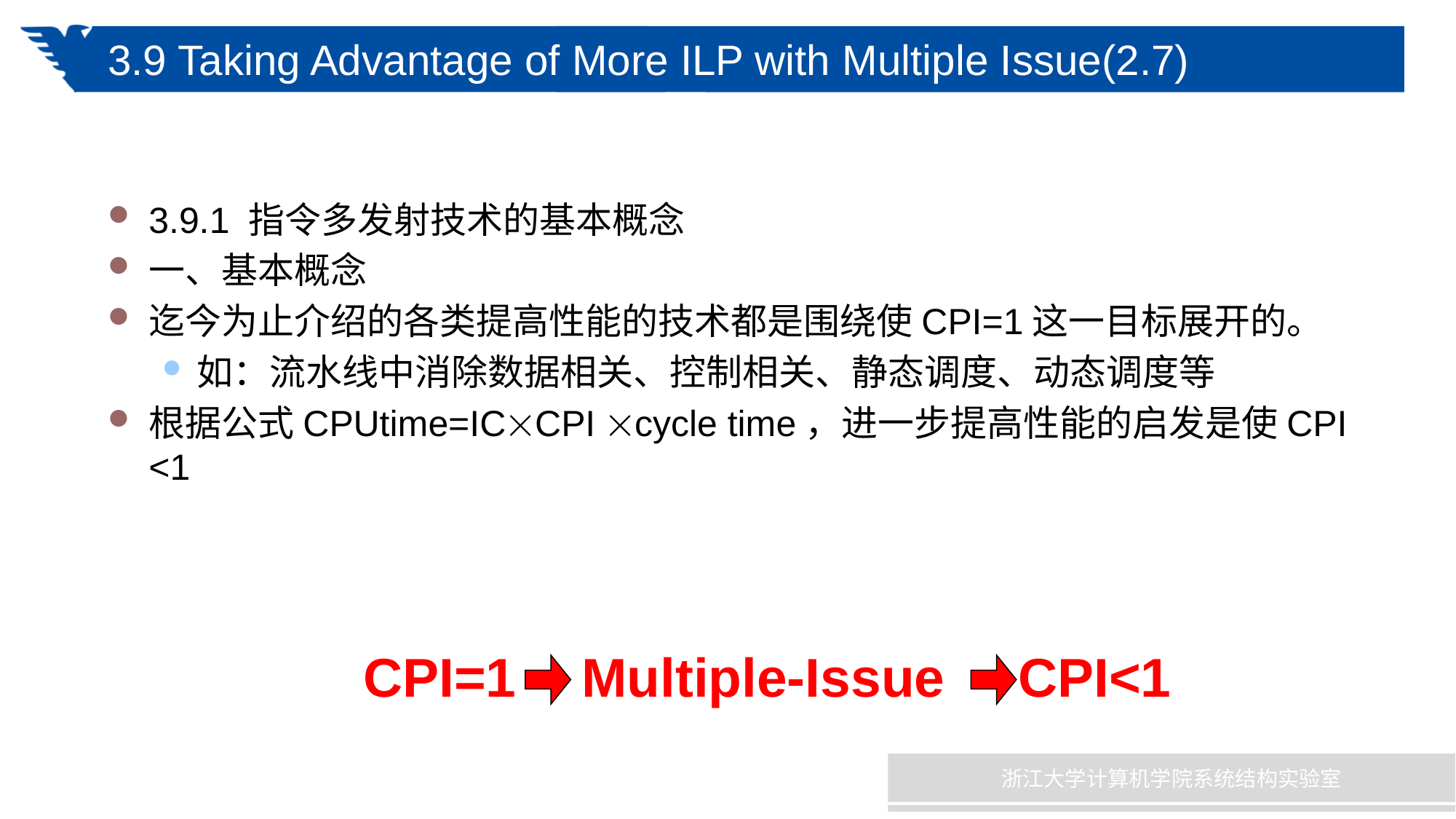

# 3.9 Taking Advantage of More ILP with Multiple Issue(2.7)
3.9.1 指令多发射技术的基本概念
一、基本概念
迄今为止介绍的各类提高性能的技术都是围绕使CPI=1这一目标展开的。
如：流水线中消除数据相关、控制相关、静态调度、动态调度等
根据公式CPUtime=IC×CPI ×cycle time，进一步提高性能的启发是使CPI <1
CPI=1	Multiple-Issue	CPI<1